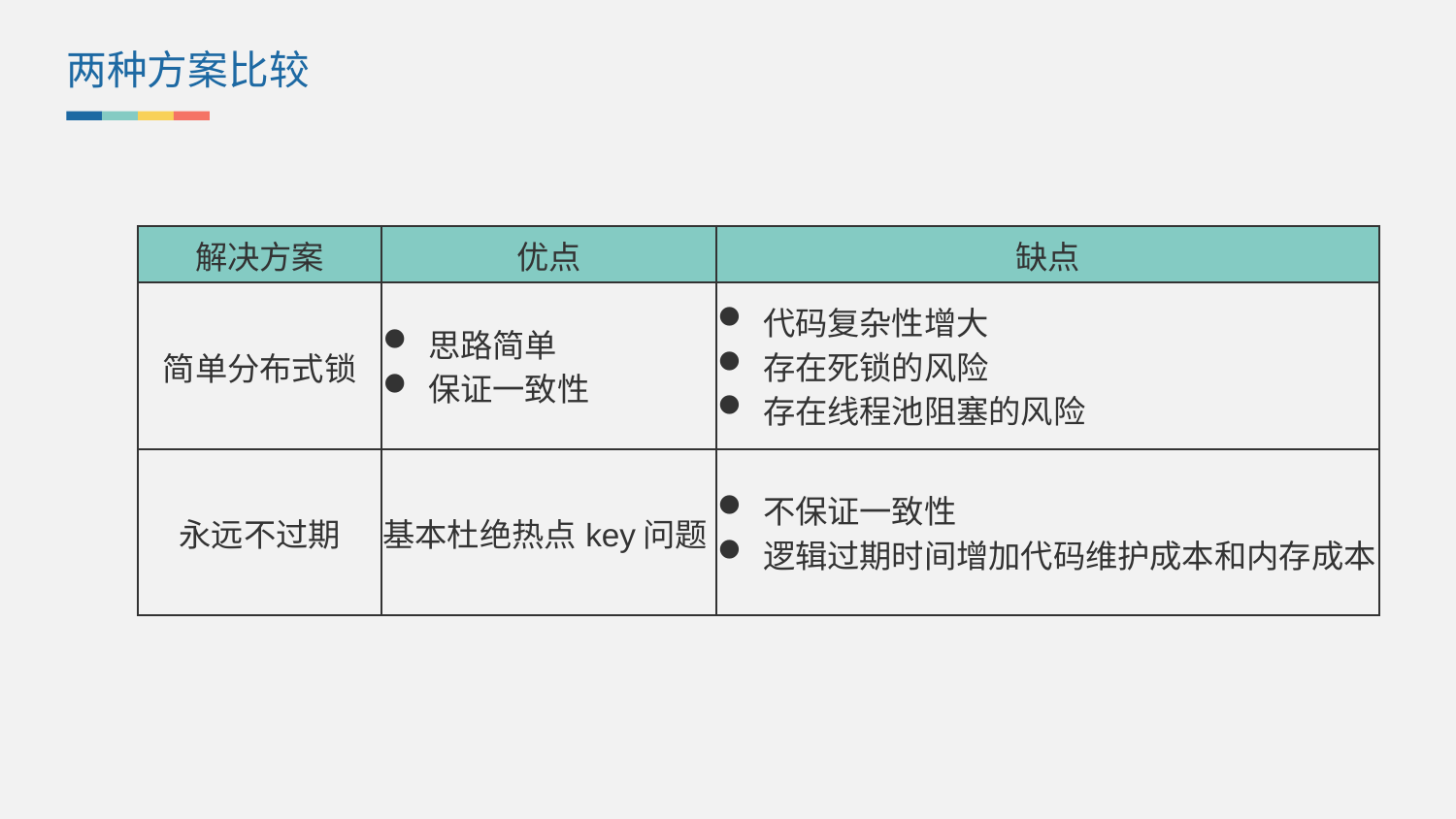

两种方案比较

| 解决方案 | 优点 | 缺点 |
| --- | --- | --- |
| 简单分布式锁 | 思路简单 保证一致性 | 代码复杂性增大 存在死锁的风险 存在线程池阻塞的风险 |
| 永远不过期 | 基本杜绝热点key问题 | 不保证一致性 逻辑过期时间增加代码维护成本和内存成本 |